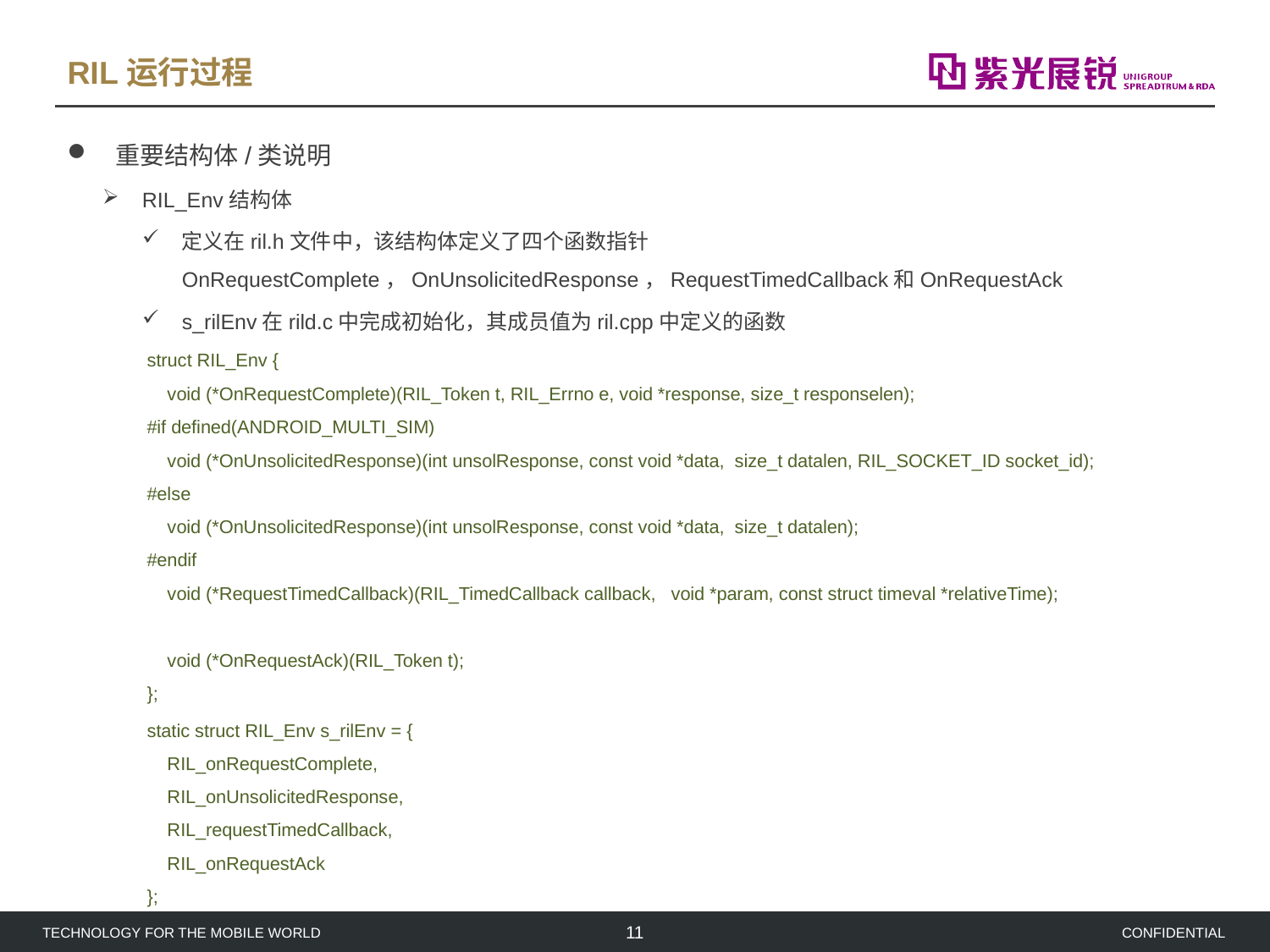

# RIL运行过程
重要结构体/类说明
RIL_Env结构体
定义在ril.h文件中，该结构体定义了四个函数指针OnRequestComplete，OnUnsolicitedResponse，RequestTimedCallback和OnRequestAck
s_rilEnv在rild.c中完成初始化，其成员值为ril.cpp中定义的函数
struct RIL_Env {
    void (*OnRequestComplete)(RIL_Token t, RIL_Errno e, void *response, size_t responselen);
#if defined(ANDROID_MULTI_SIM)
    void (*OnUnsolicitedResponse)(int unsolResponse, const void *data,  size_t datalen, RIL_SOCKET_ID socket_id);
#else
    void (*OnUnsolicitedResponse)(int unsolResponse, const void *data,  size_t datalen);
#endif
    void (*RequestTimedCallback)(RIL_TimedCallback callback,   void *param, const struct timeval *relativeTime);
    void (*OnRequestAck)(RIL_Token t);
};
static struct RIL_Env s_rilEnv = {
    RIL_onRequestComplete,
    RIL_onUnsolicitedResponse,
    RIL_requestTimedCallback,
    RIL_onRequestAck
};